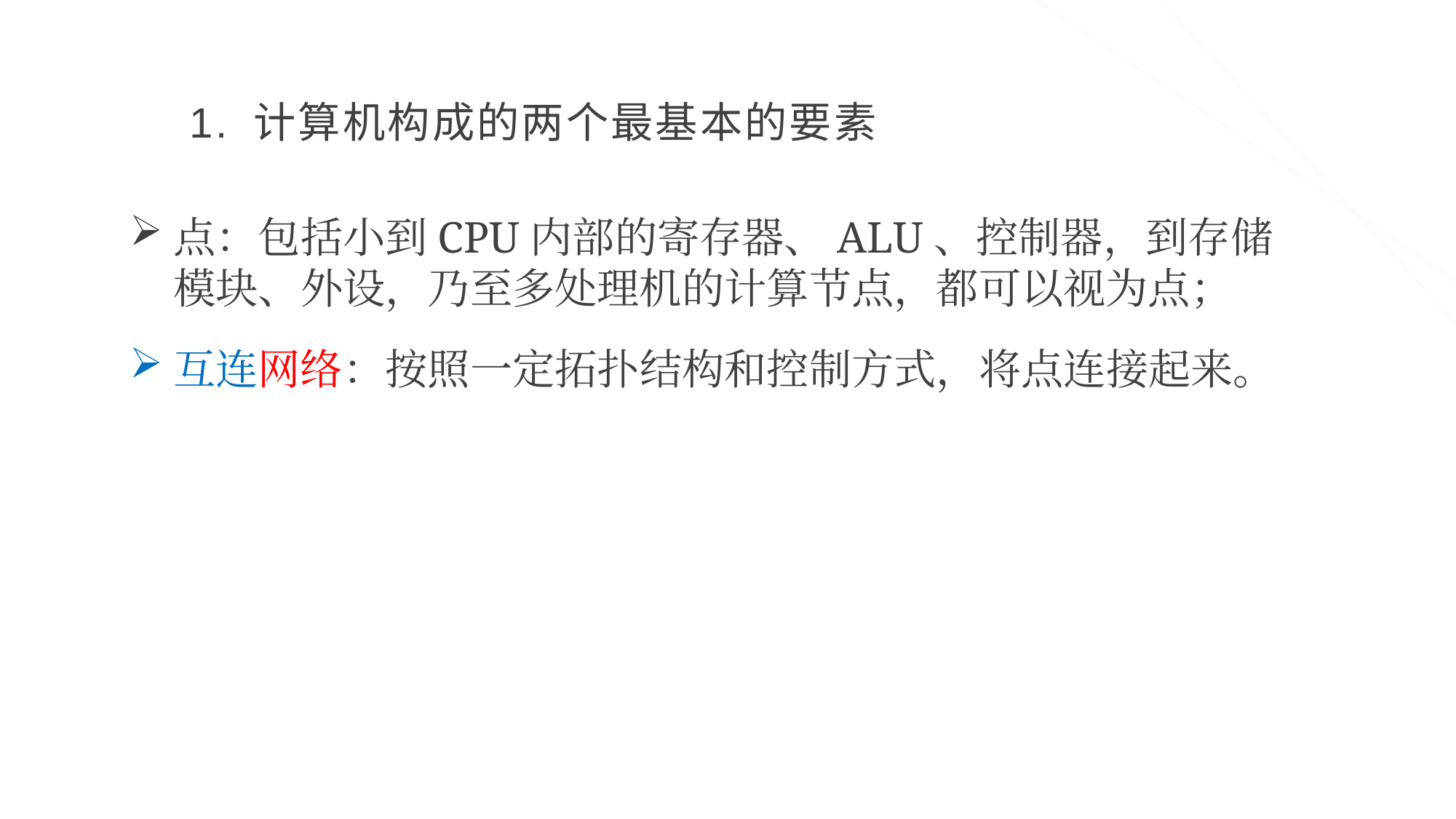

1. 计算机构成的两个最基本的要素
点：包括小到CPU内部的寄存器、ALU、控制器，到存储模块、外设，乃至多处理机的计算节点，都可以视为点；
互连网络：按照一定拓扑结构和控制方式，将点连接起来。